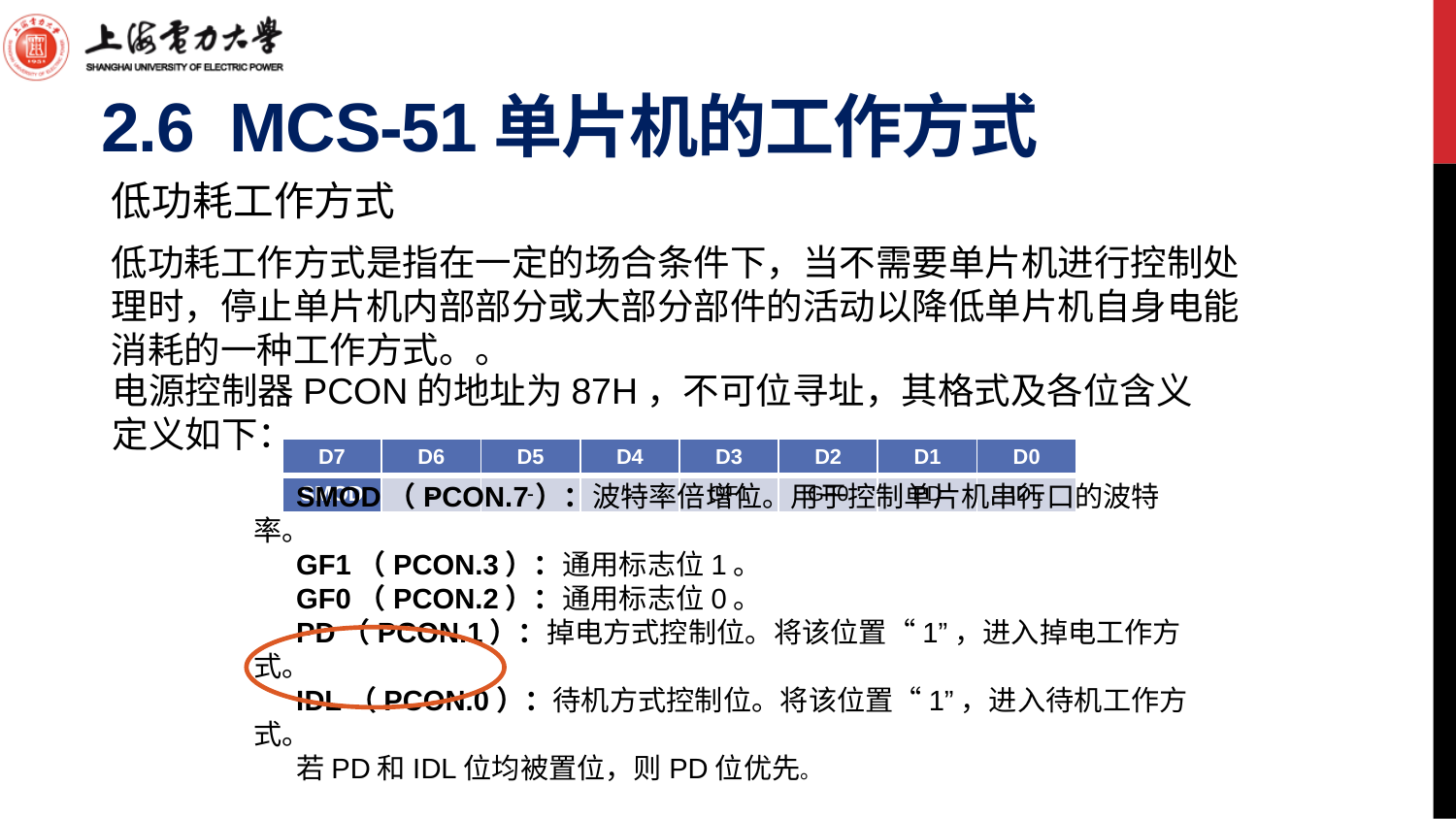

# 2.6  MCS-51单片机的工作方式
低功耗工作方式
低功耗工作方式是指在一定的场合条件下，当不需要单片机进行控制处理时，停止单片机内部部分或大部分部件的活动以降低单片机自身电能消耗的一种工作方式。。
电源控制器PCON的地址为87H，不可位寻址，其格式及各位含义定义如下：
| D7 | D6 | D5 | D4 | D3 | D2 | D1 | D0 |
| --- | --- | --- | --- | --- | --- | --- | --- |
| SMOD | - | - | - | GF1 | GF0 | PD | IDL |
SMOD（PCON.7）：波特率倍增位。用于控制单片机串行口的波特率。
GF1（PCON.3）：通用标志位1。
GF0（PCON.2）：通用标志位0。
PD（PCON.1）：掉电方式控制位。将该位置“1”，进入掉电工作方式。
IDL（PCON.0）：待机方式控制位。将该位置“1”，进入待机工作方式。
若PD和IDL位均被置位，则PD位优先。